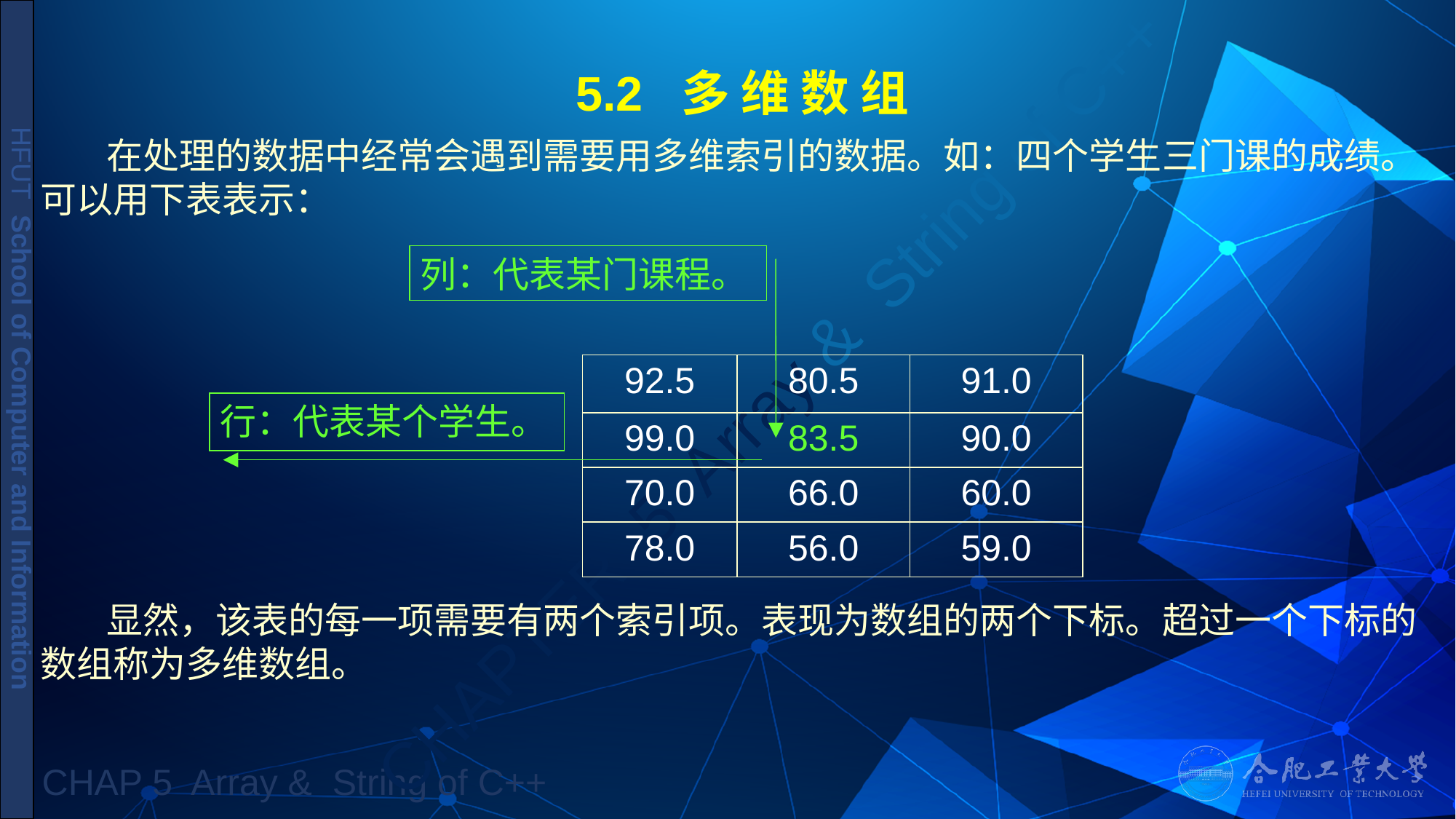

# 5.2  多 维 数 组
       在处理的数据中经常会遇到需要用多维索引的数据。如：四个学生三门课的成绩。可以用下表表示：
列：代表某门课程。
| 92.5 | 80.5 | 91.0 |
| --- | --- | --- |
| 99.0 | 83.5 | 90.0 |
| 70.0 | 66.0 | 60.0 |
| 78.0 | 56.0 | 59.0 |
行：代表某个学生。
       显然，该表的每一项需要有两个索引项。表现为数组的两个下标。超过一个下标的数组称为多维数组。